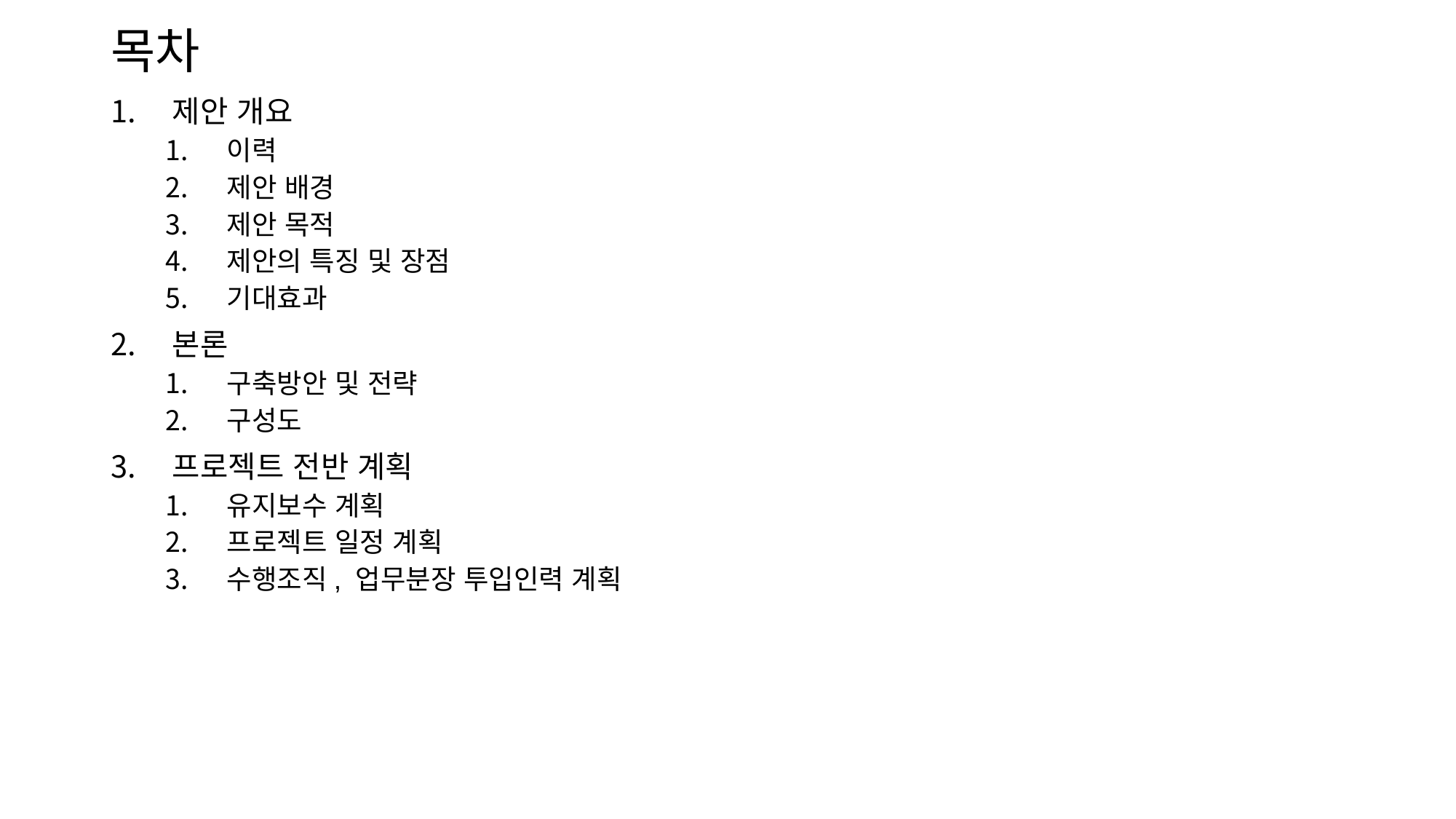

# 목차
제안 개요
이력
제안 배경
제안 목적
제안의 특징 및 장점
기대효과
본론
구축방안 및 전략
구성도
프로젝트 전반 계획
유지보수 계획
프로젝트 일정 계획
수행조직, 업무분장 투입인력 계획